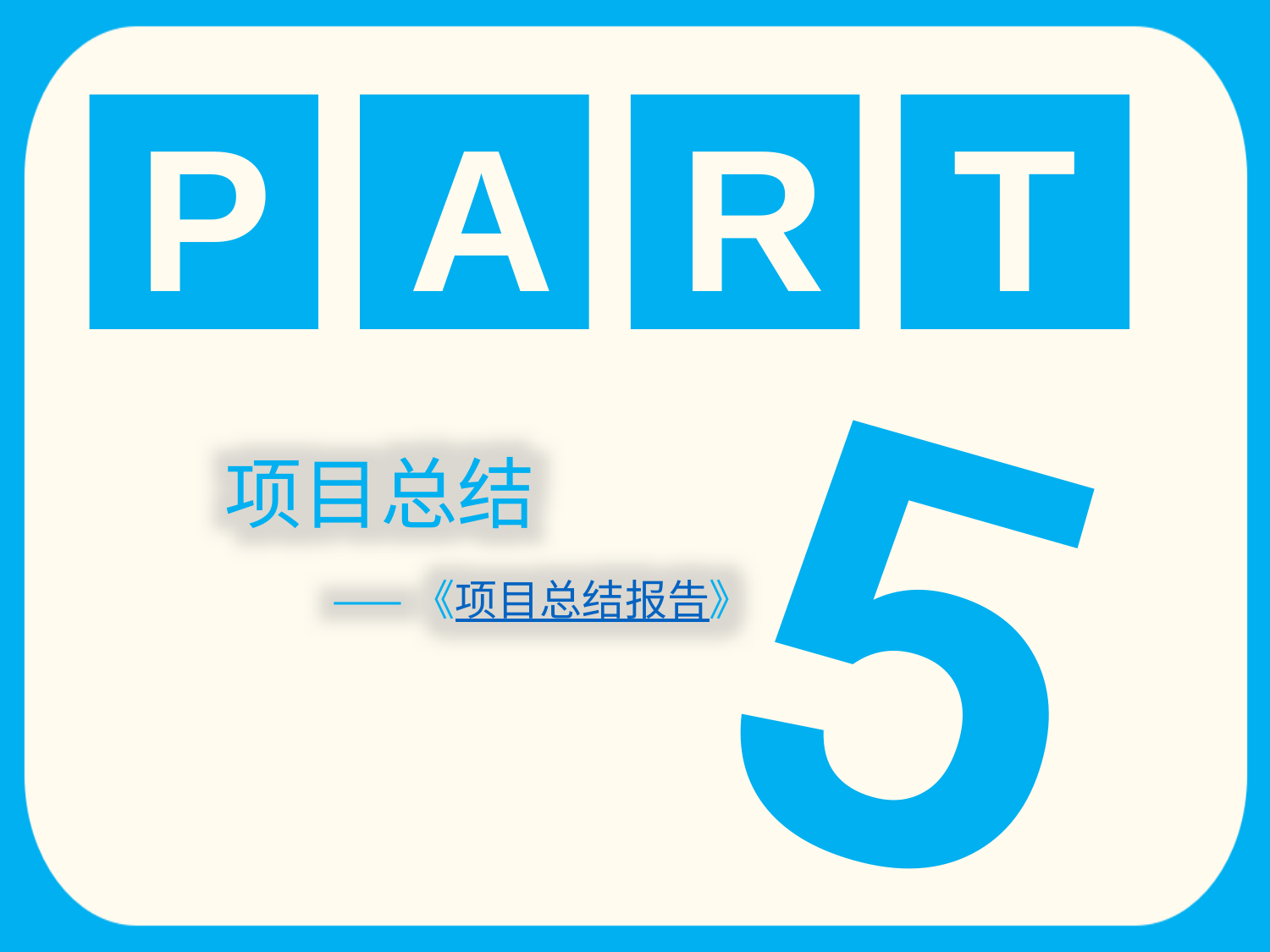

P

A

R

T

5
项目总结
 ——《项目总结报告》